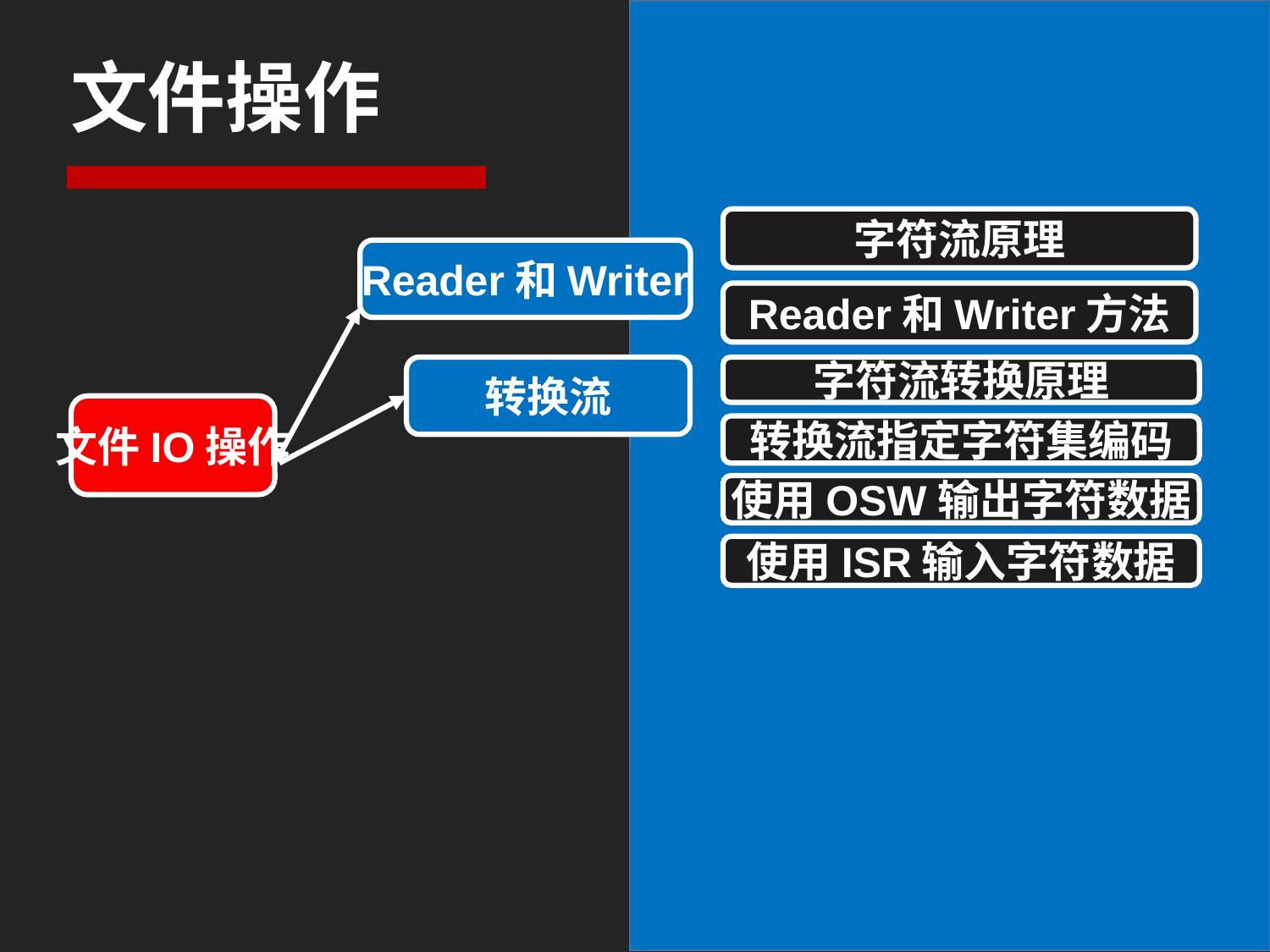

# 文件操作

字符流原理
Reader和Writer
Reader和Writer方法
转换流
字符流转换原理
文件IO操作
转换流指定字符集编码
使用OSW输出字符数据
使用ISR输入字符数据